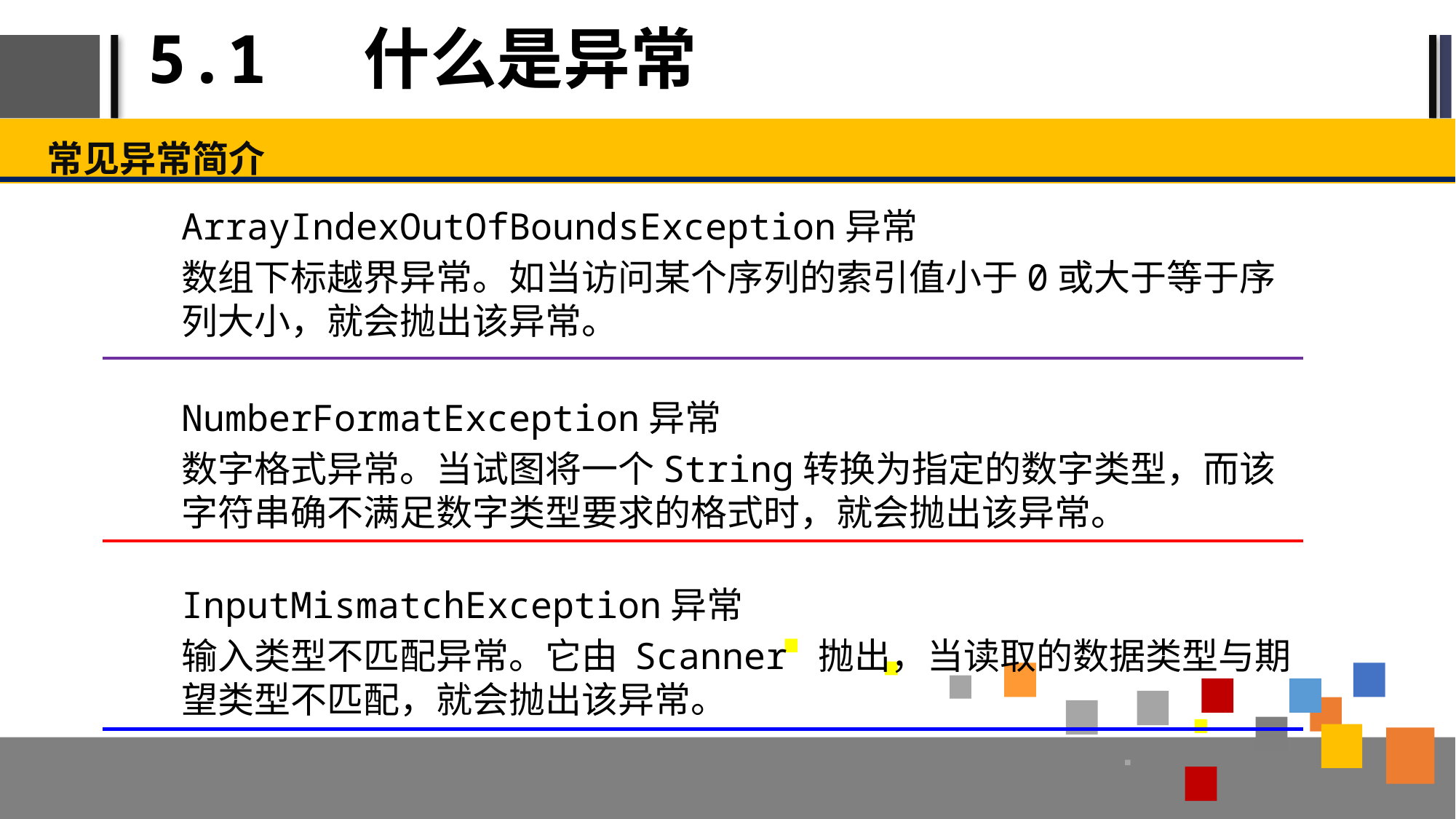

# 5.1  什么是异常

常见异常简介

ArrayIndexOutOfBoundsException异常
数组下标越界异常。如当访问某个序列的索引值小于0或大于等于序列大小，就会抛出该异常。
NumberFormatException异常
数字格式异常。当试图将一个String转换为指定的数字类型，而该字符串确不满足数字类型要求的格式时，就会抛出该异常。
InputMismatchException异常
输入类型不匹配异常。它由 Scanner 抛出，当读取的数据类型与期望类型不匹配，就会抛出该异常。